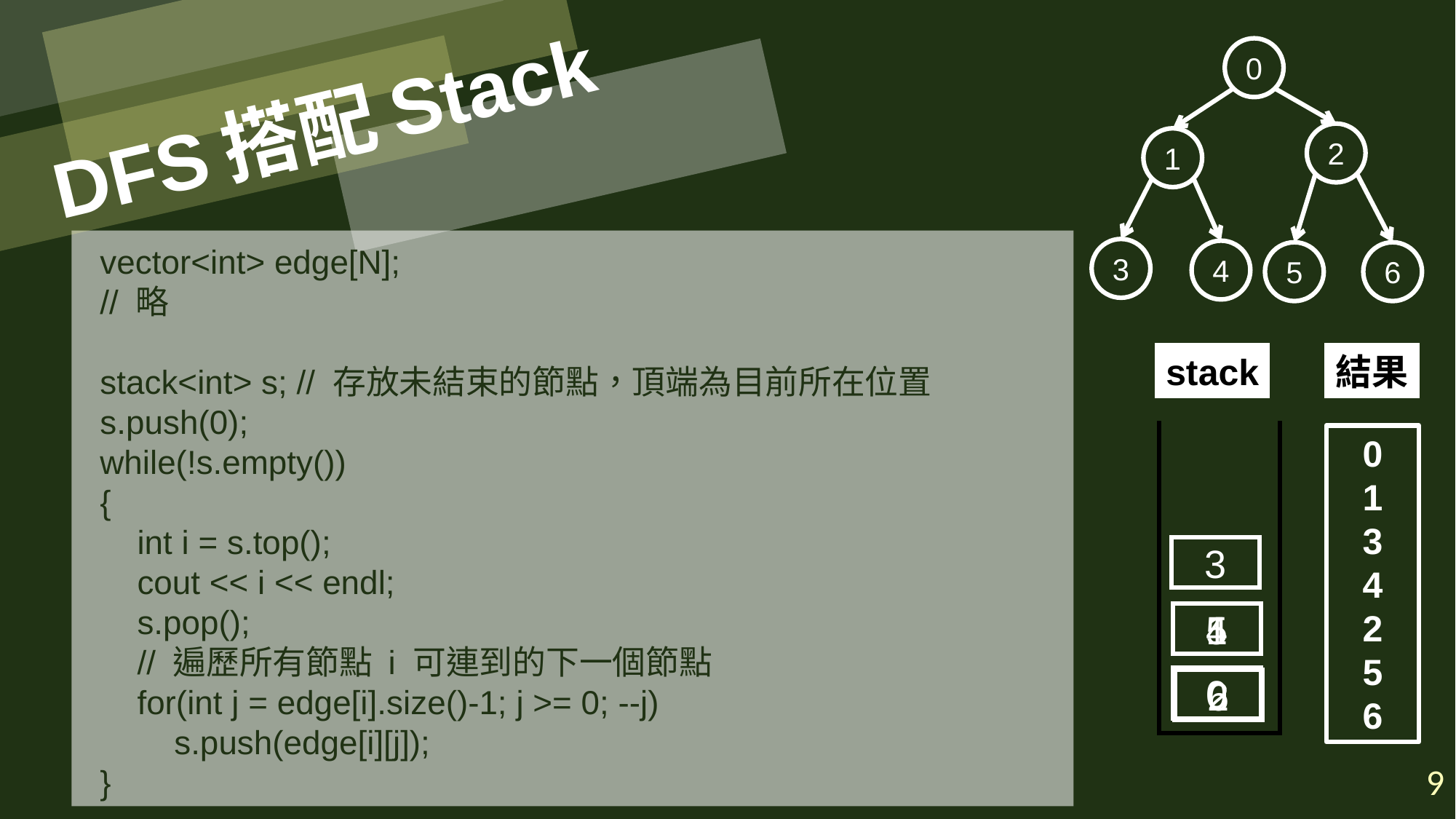

0
# DFS搭配Stack

2
1

vector<int> edge[N];
// 略

stack<int> s; // 存放未結束的節點，頂端為目前所在位置
s.push(0);
while(!s.empty())
{
    int i = s.top();
    cout << i << endl;
    s.pop();
    // 遍歷所有節點 i 可連到的下一個節點
    for(int j = edge[i].size()-1; j >= 0; --j)
        s.push(edge[i][j]);
}
3
4
5
6
stack
結果
|  |
| --- |
0
1
3
4
2
5
6
3
5
4
1
0
6
2
9